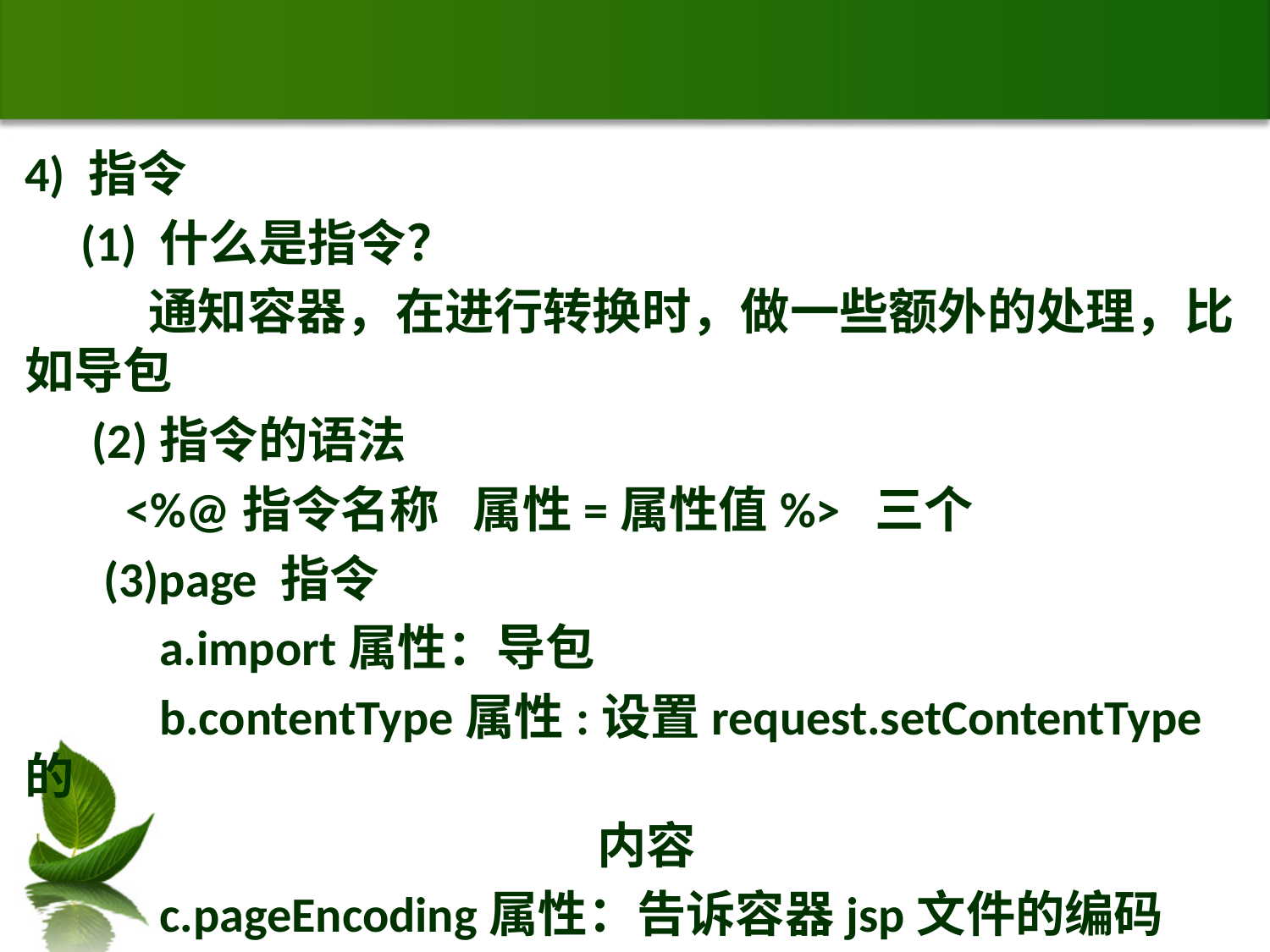

#
4) 指令
     (1) 什么是指令？
          通知容器，在进行转换时，做一些额外的处理，比如导包
      (2)指令的语法
         <%@指令名称   属性=属性值%>  三个
       (3)page 指令
            a.import属性：导包
            b.contentType属性:设置request.setContentType的
                                                  内容
            c.pageEncoding属性：告诉容器jsp文件的编码